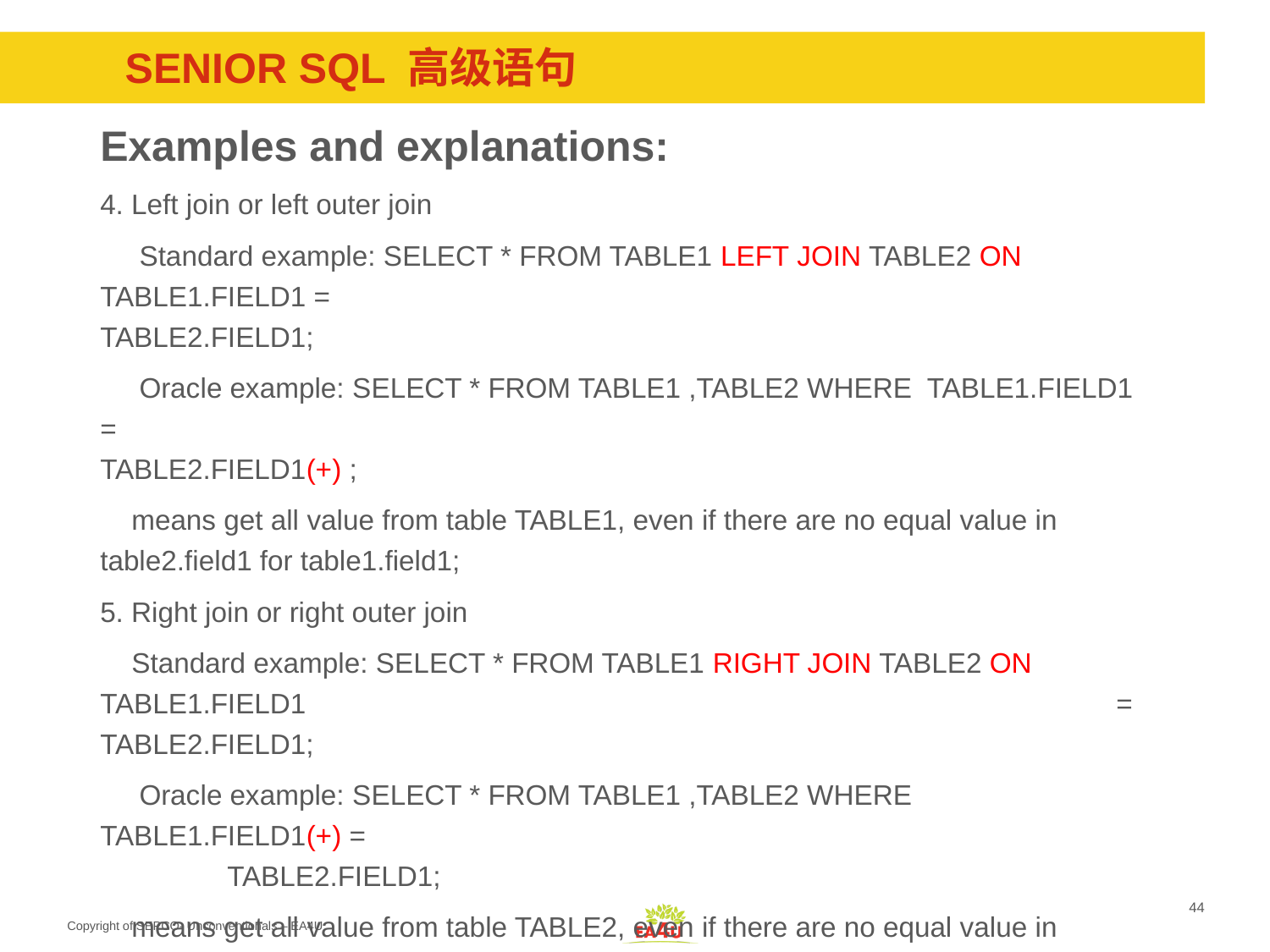

# SENIOR SQL 高级语句
Examples and explanations:
4. Left join or left outer join
     Standard example: SELECT * FROM TABLE1 LEFT JOIN TABLE2 ON TABLE1.FIELD1 =  							TABLE2.FIELD1;
     Oracle example: SELECT * FROM TABLE1 ,TABLE2 WHERE  TABLE1.FIELD1 =  							TABLE2.FIELD1(+) ;
    means get all value from table TABLE1, even if there are no equal value in table2.field1 for table1.field1;
5. Right join or right outer join
    Standard example: SELECT * FROM TABLE1 RIGHT JOIN TABLE2 ON TABLE1.FIELD1 							= TABLE2.FIELD1;
     Oracle example: SELECT * FROM TABLE1 ,TABLE2 WHERE  TABLE1.FIELD1(+) =  							TABLE2.FIELD1;
    means get all value from table TABLE2, even if there are no equal value in table1.field1 for table2.field1.

44